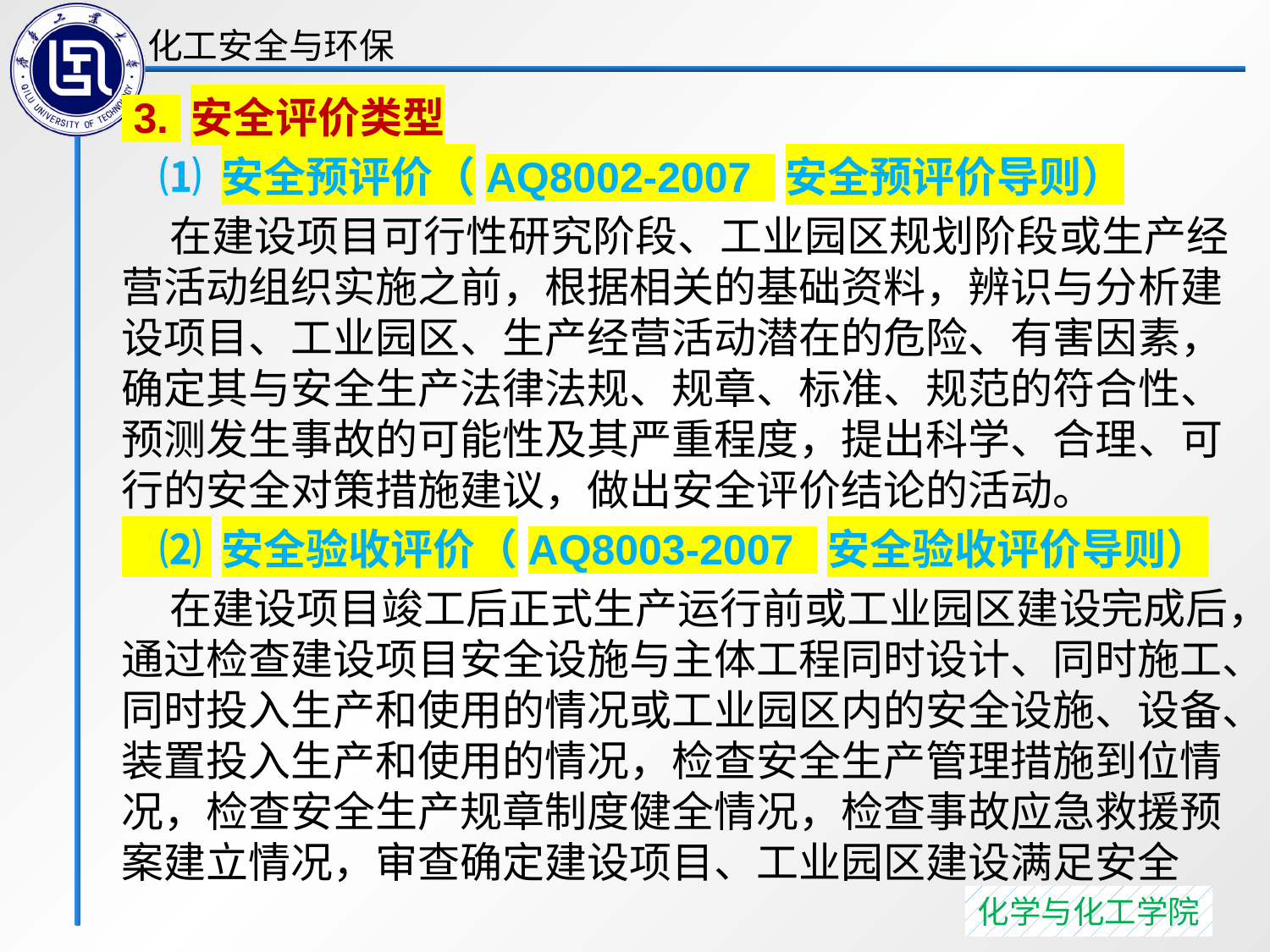

3. 安全评价类型
    ⑴ 安全预评价（AQ8002-2007  安全预评价导则）
    在建设项目可行性研究阶段、工业园区规划阶段或生产经营活动组织实施之前，根据相关的基础资料，辨识与分析建设项目、工业园区、生产经营活动潜在的危险、有害因素，确定其与安全生产法律法规、规章、标准、规范的符合性、预测发生事故的可能性及其严重程度，提出科学、合理、可行的安全对策措施建议，做出安全评价结论的活动。
    ⑵ 安全验收评价（AQ8003-2007  安全验收评价导则）
    在建设项目竣工后正式生产运行前或工业园区建设完成后，通过检查建设项目安全设施与主体工程同时设计、同时施工、同时投入生产和使用的情况或工业园区内的安全设施、设备、装置投入生产和使用的情况，检查安全生产管理措施到位情况，检查安全生产规章制度健全情况，检查事故应急救援预案建立情况，审查确定建设项目、工业园区建设满足安全